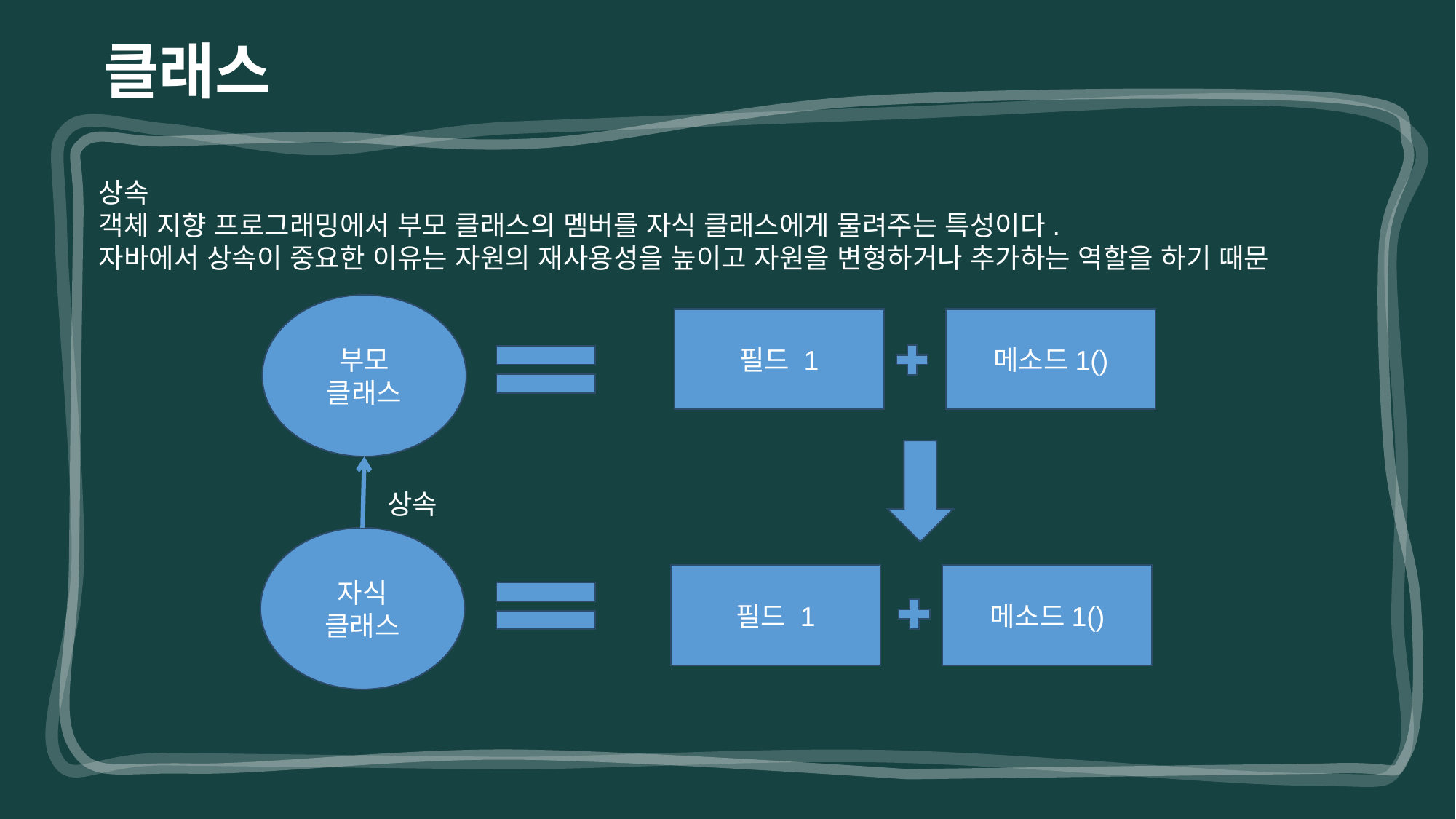

클래스

상속
객체 지향 프로그래밍에서 부모 클래스의 멤버를 자식 클래스에게 물려주는 특성이다.
자바에서 상속이 중요한 이유는 자원의 재사용성을 높이고 자원을 변형하거나 추가하는 역할을 하기 때문
부모
클래스
필드 1
메소드1()

상속
자식
클래스
필드 1
메소드1()